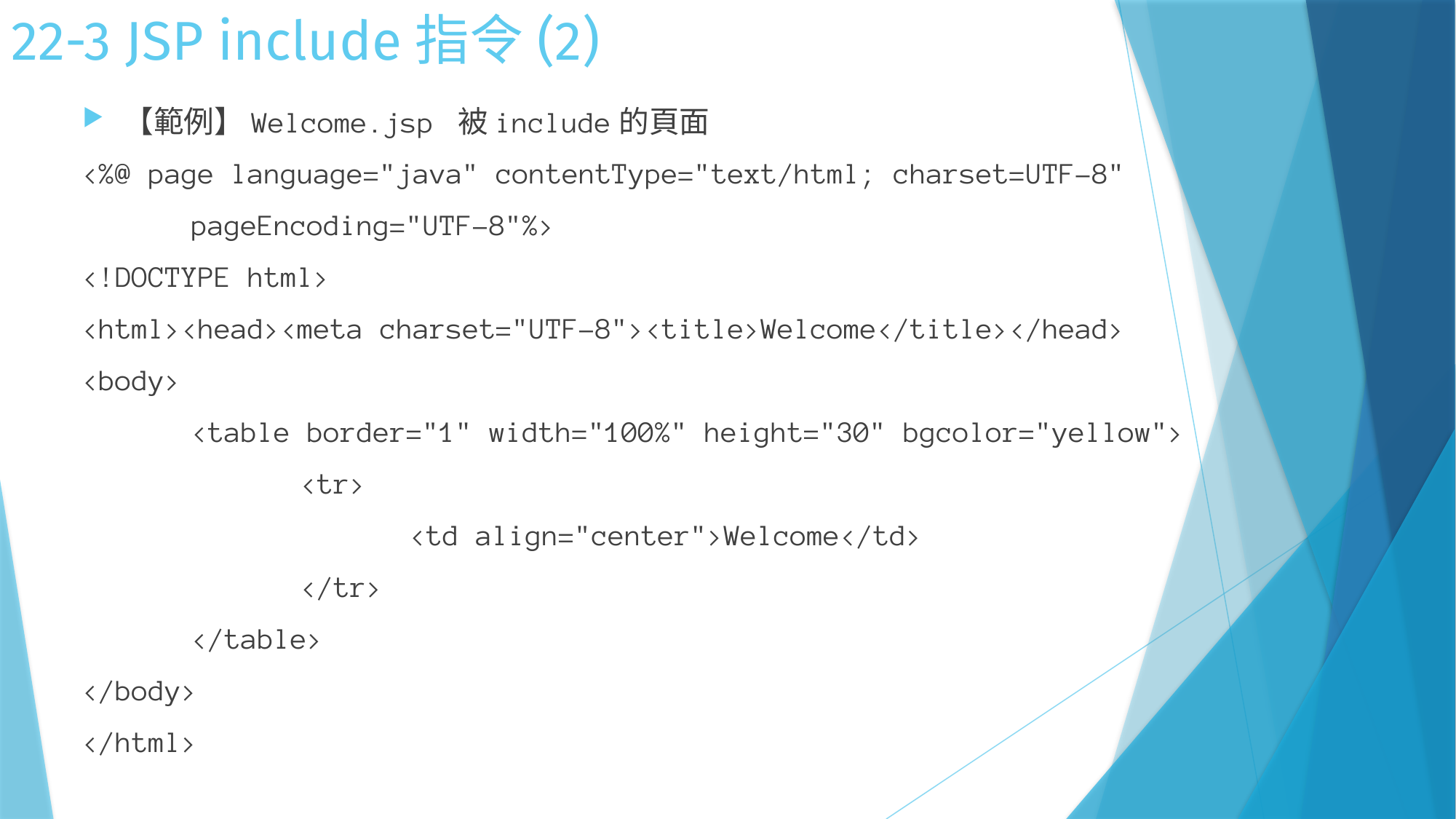

# 22-3 JSP include指令(2)
【範例】Welcome.jsp 被include的頁面
<%@ page language="java" contentType="text/html; charset=UTF-8"
	pageEncoding="UTF-8"%>
<!DOCTYPE html>
<html><head><meta charset="UTF-8"><title>Welcome</title></head>
<body>
	<table border="1" width="100%" height="30" bgcolor="yellow">
		<tr>
			<td align="center">Welcome</td>
		</tr>
	</table>
</body>
</html>